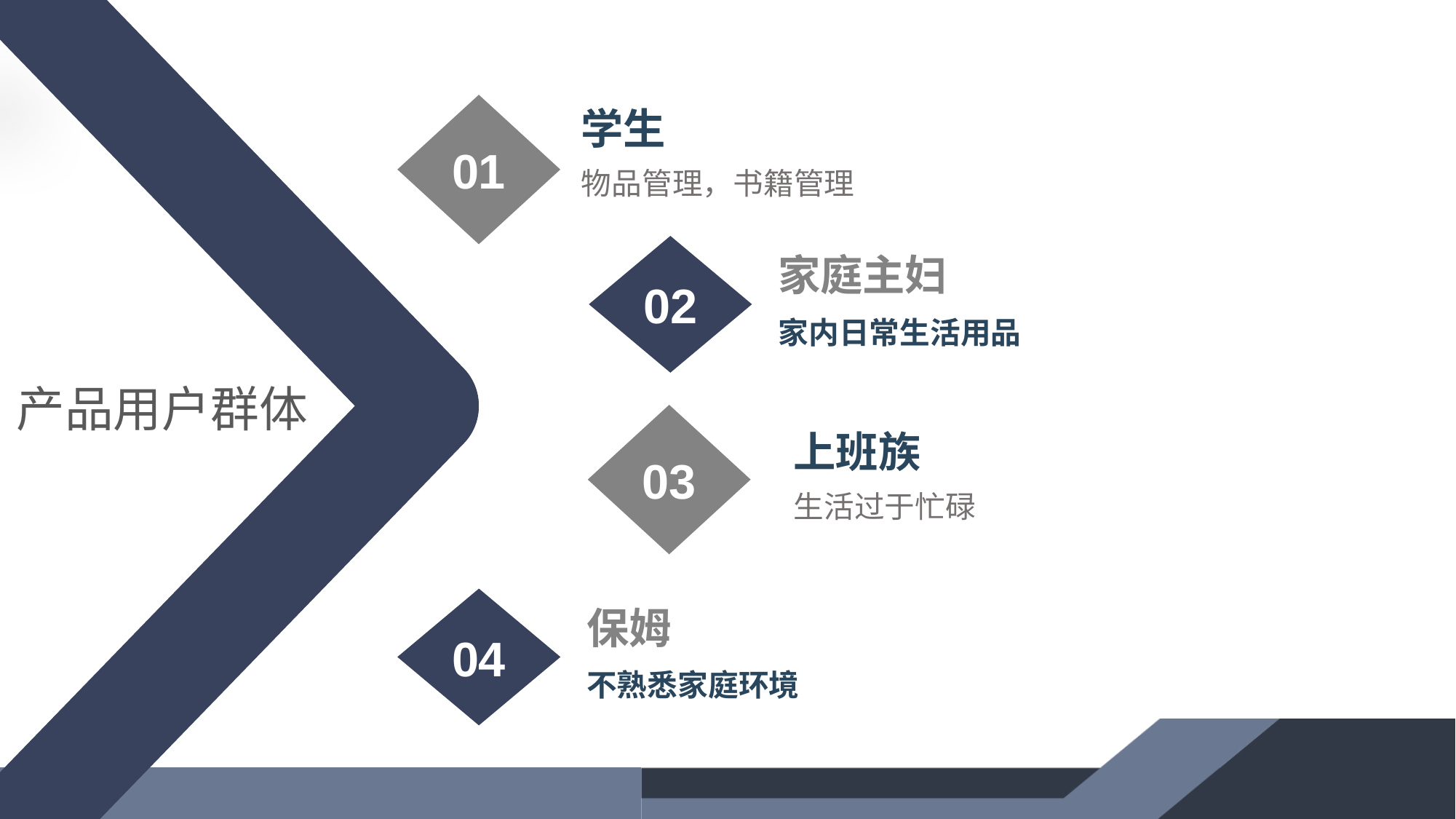

01

学生
物品管理，书籍管理
02
家庭主妇
家内日常生活用品
产品用户群体
03
上班族
生活过于忙碌
04

保姆
不熟悉家庭环境